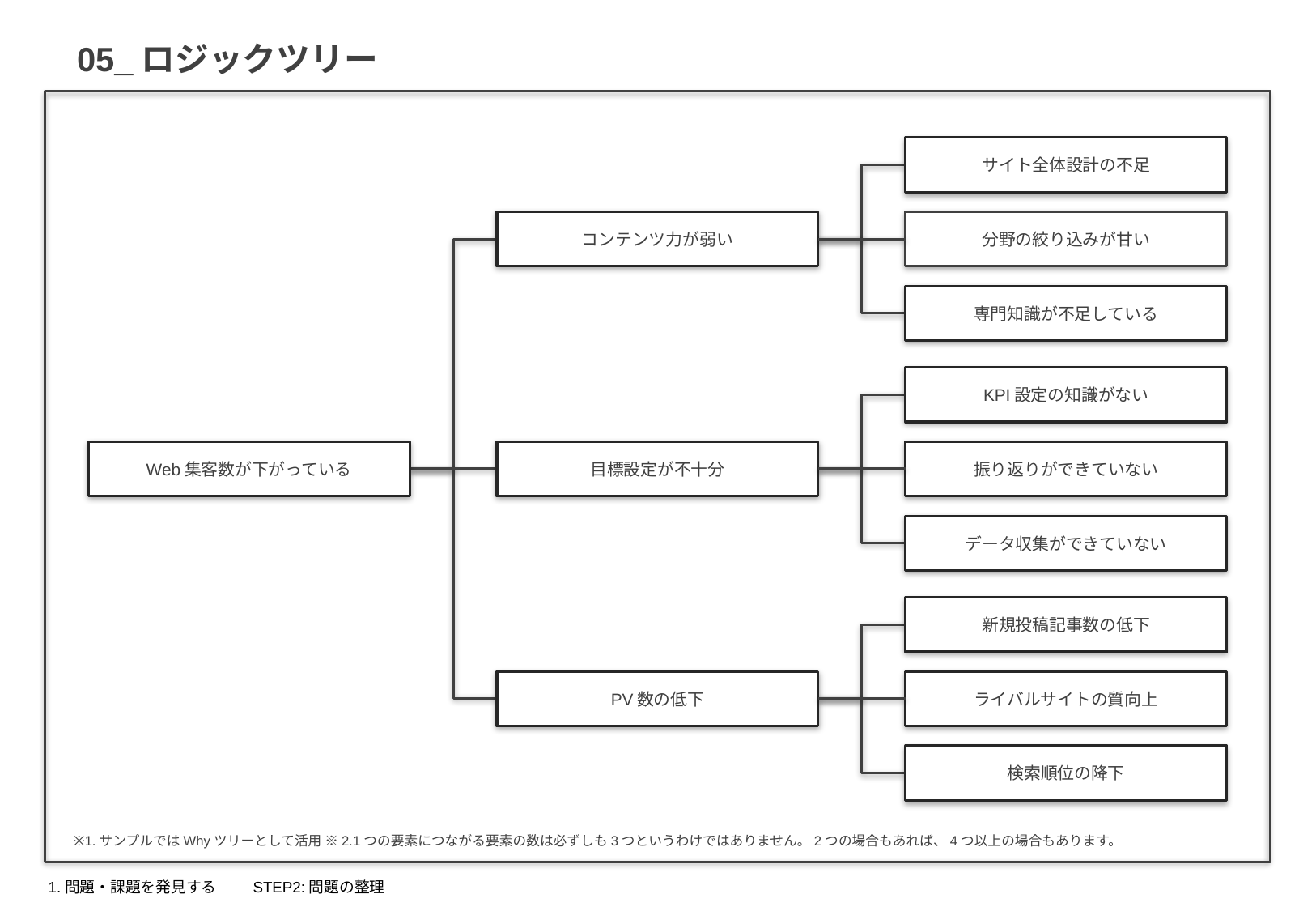

05_ロジックツリー

サイト全体設計の不足

コンテンツ力が弱い
分野の絞り込みが甘い

専門知識が不足している

KPI設定の知識がない

目標設定が不十分
振り返りができていない
Web集客数が下がっている

データ収集ができていない

新規投稿記事数の低下

PV数の低下
ライバルサイトの質向上

検索順位の降下
※1.サンプルではWhyツリーとして活用 ※2.1つの要素につながる要素の数は必ずしも3つというわけではありません。2つの場合もあれば、4つ以上の場合もあります。
1.問題・課題を発見する
STEP2:問題の整理